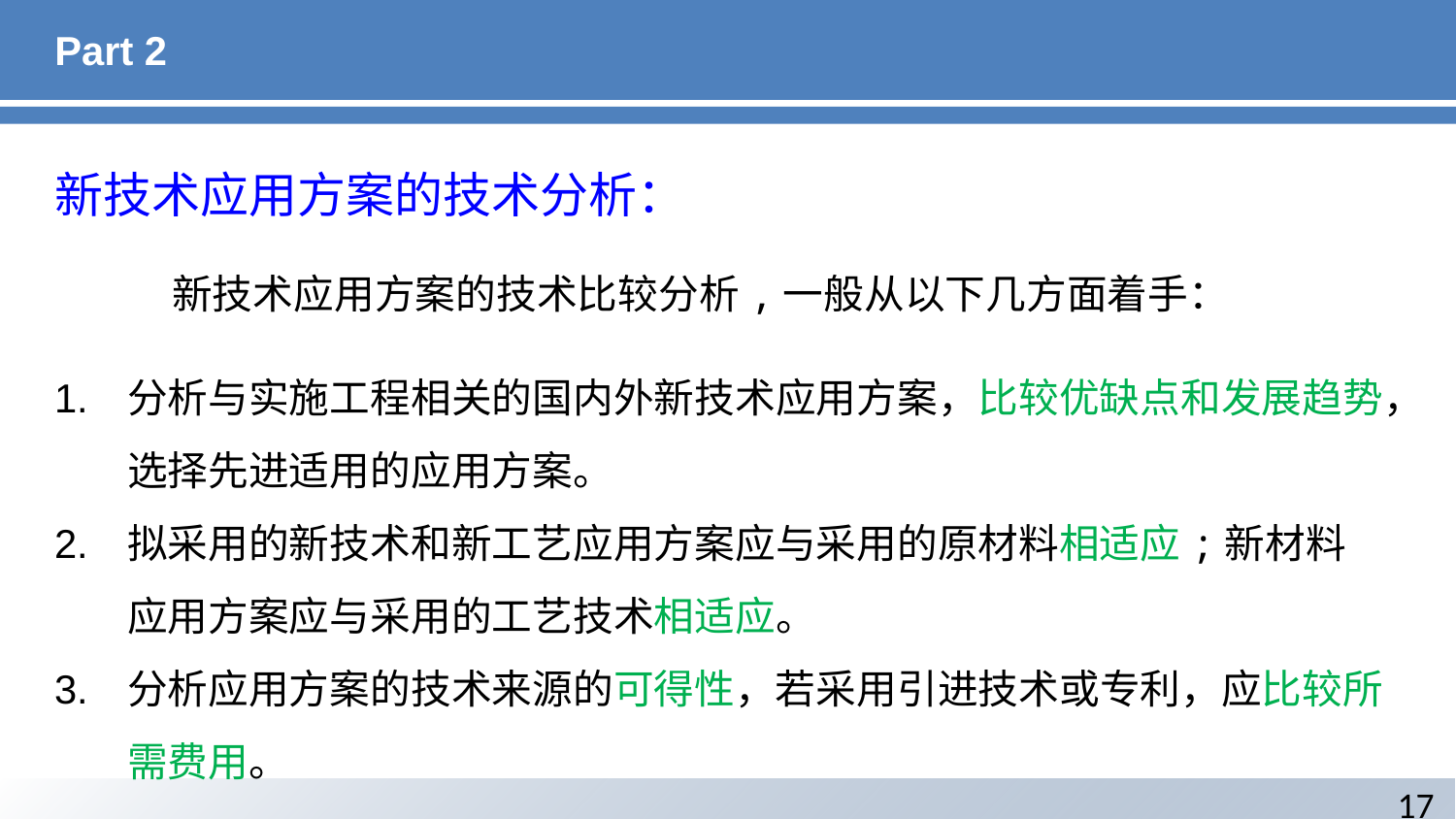

# Part 2

新技术应用方案的技术分析：
新技术应用方案的技术比较分析,一般从以下几方面着手：

分析与实施工程相关的国内外新技术应用方案，比较优缺点和发展趋势，选择先进适用的应用方案。
拟采用的新技术和新工艺应用方案应与采用的原材料相适应;新材料应用方案应与采用的工艺技术相适应。
分析应用方案的技术来源的可得性，若采用引进技术或专利，应比较所需费用。
17